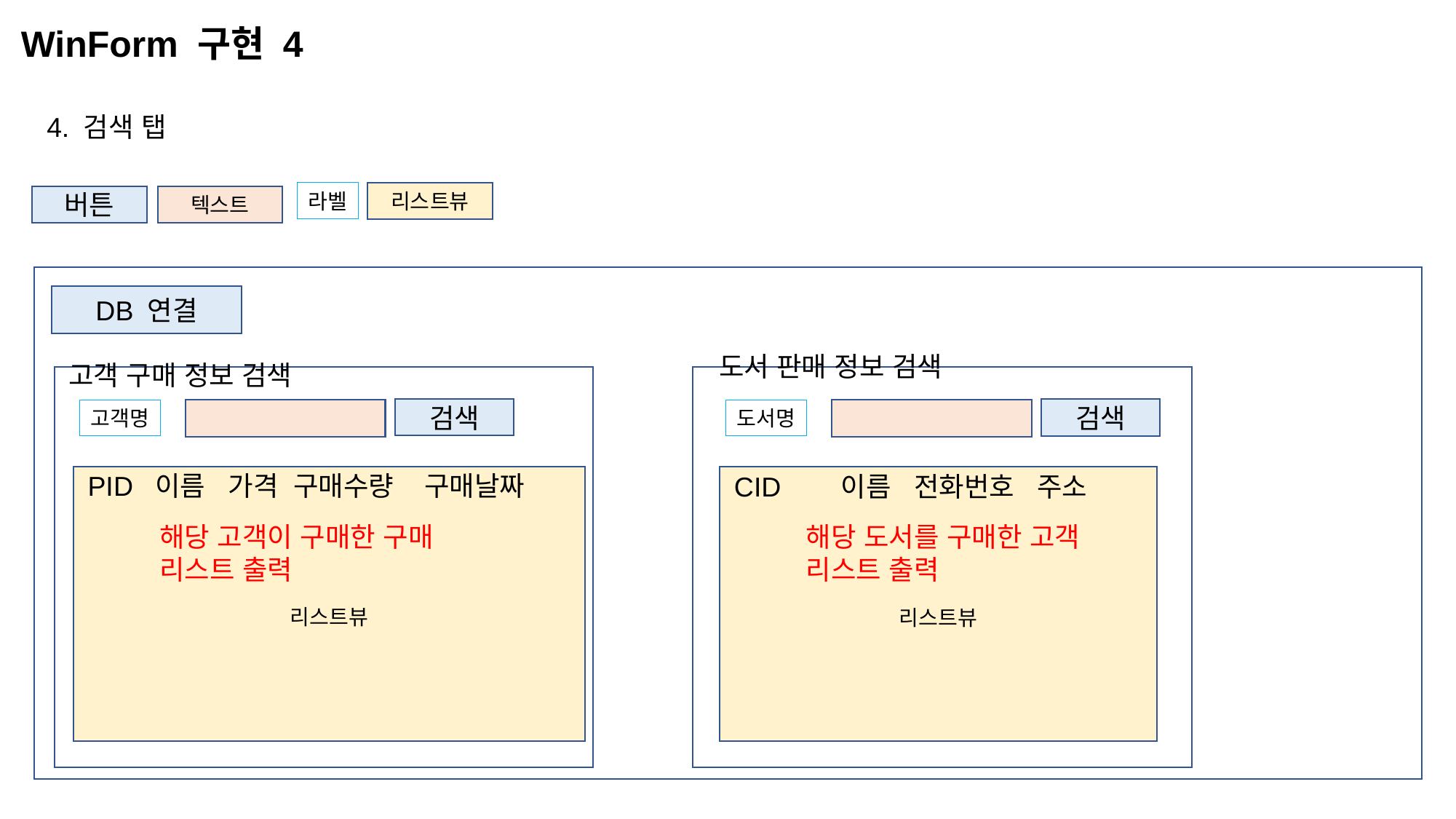

WinForm 구현 4
4. 검색 탭
라벨
리스트뷰
텍스트
버튼

DB 연결
도서 판매 정보 검색
고객 구매 정보 검색

검색
검색
고객명

도서명

PID  이름   가격  구매수량    구매날짜
CID       이름   전화번호   주소

리스트뷰

리스트뷰
해당 고객이 구매한 구매
리스트 출력
해당 도서를 구매한 고객
리스트 출력